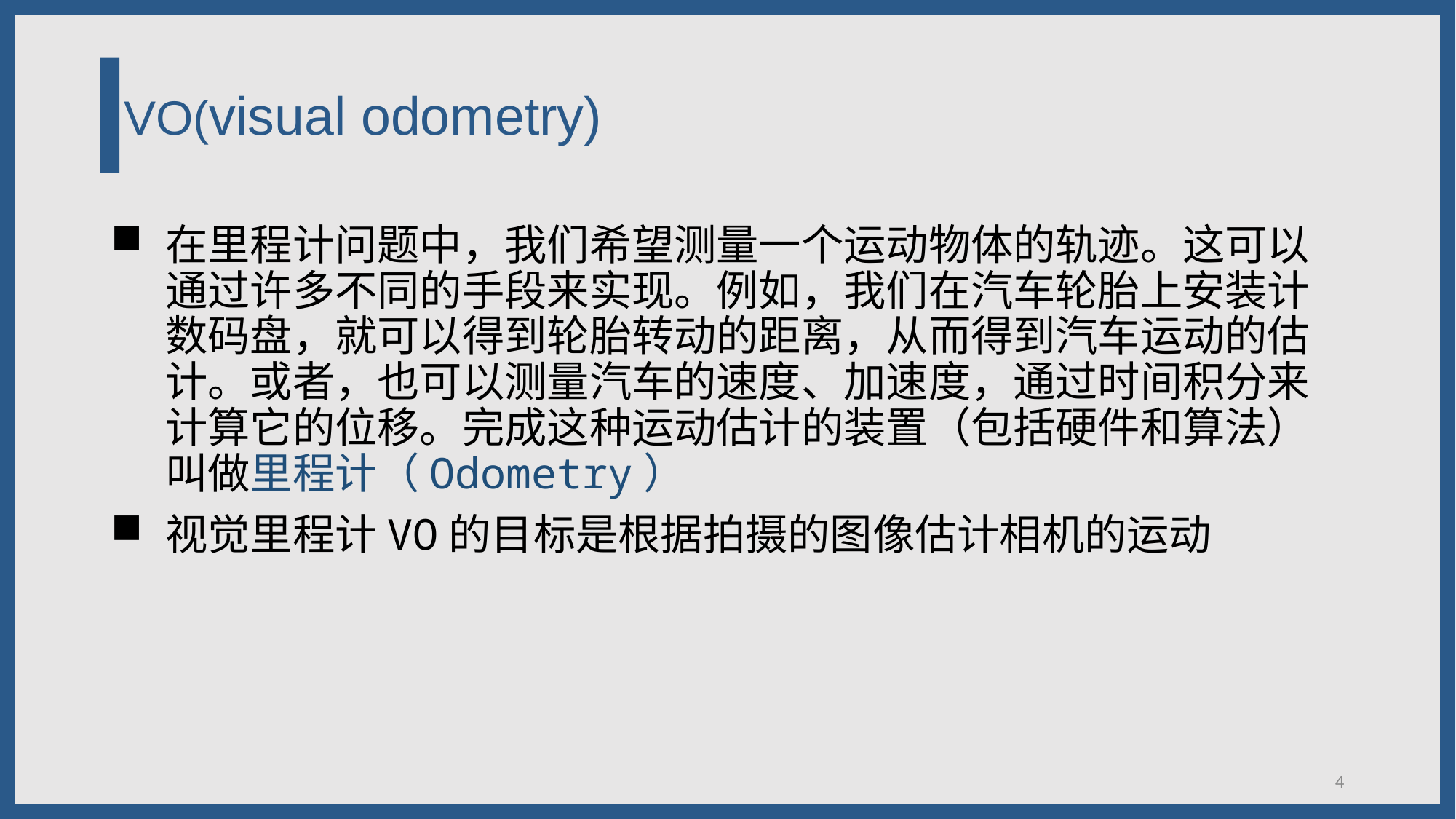

# VO(visual odometry)
在里程计问题中，我们希望测量一个运动物体的轨迹。这可以通过许多不同的手段来实现。例如，我们在汽车轮胎上安装计数码盘，就可以得到轮胎转动的距离，从而得到汽车运动的估计。或者，也可以测量汽车的速度、加速度，通过时间积分来计算它的位移。完成这种运动估计的装置（包括硬件和算法）叫做里程计（Odometry）
视觉里程计VO的目标是根据拍摄的图像估计相机的运动

4